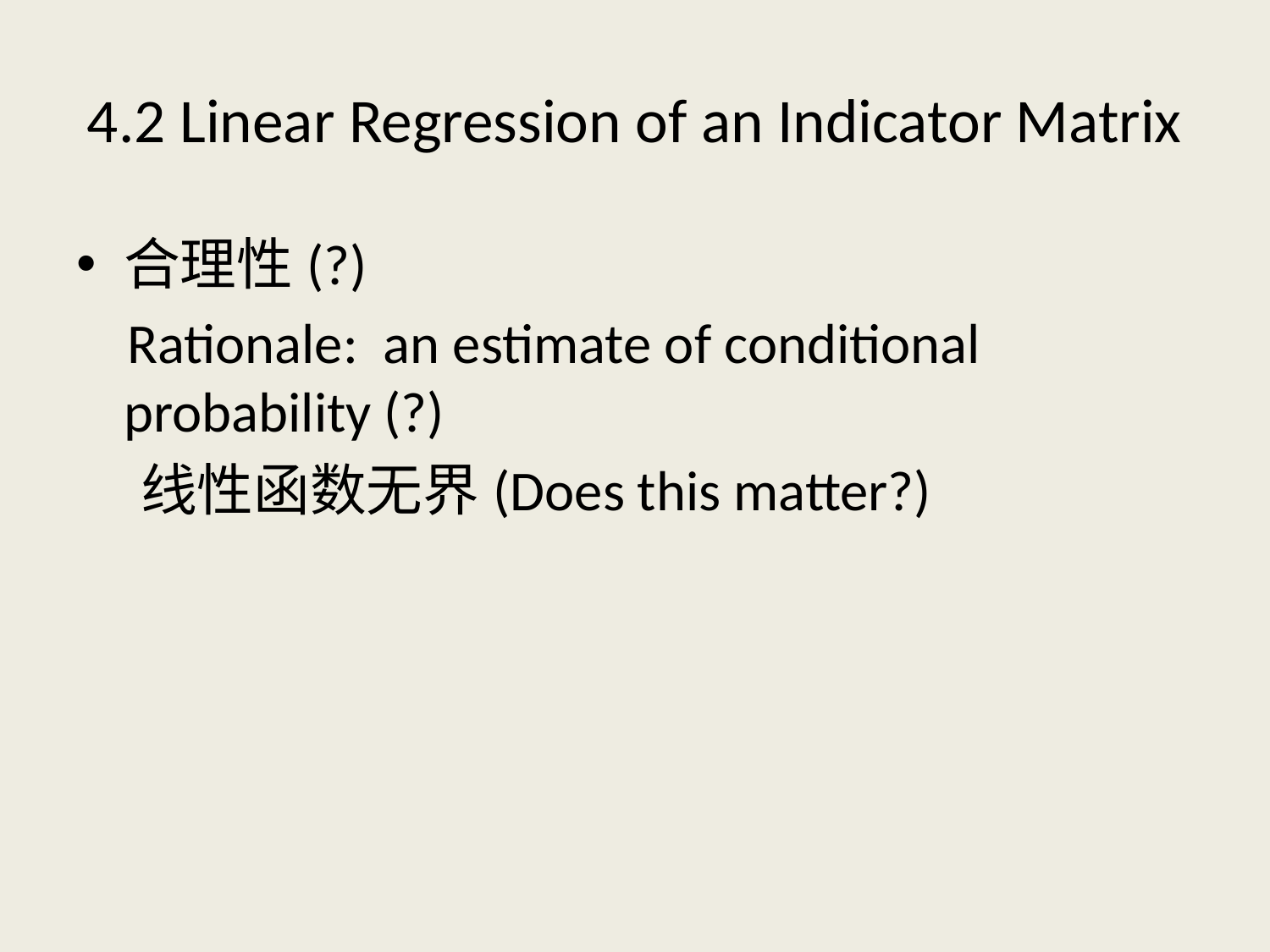

# 4.2 Linear Regression of an Indicator Matrix
合理性(?)
    Rationale:  an estimate of conditional probability (?)
    线性函数无界(Does this matter?)